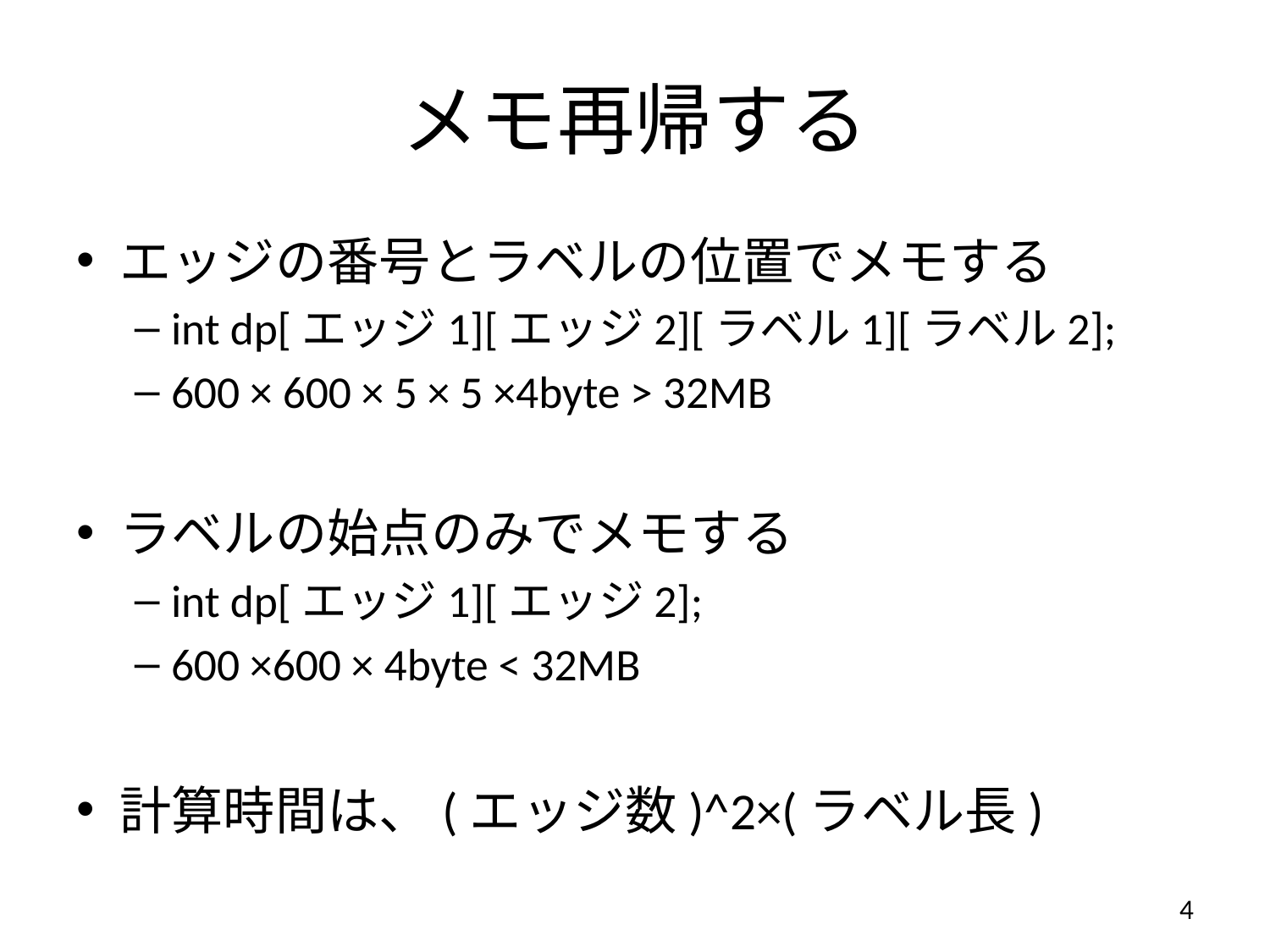

# メモ再帰する
エッジの番号とラベルの位置でメモする
int dp[エッジ1][エッジ2][ラベル1][ラベル2];
600 × 600 × 5 × 5 ×4byte > 32MB

ラベルの始点のみでメモする
int dp[エッジ1][エッジ2];
600 ×600 × 4byte < 32MB

計算時間は、(エッジ数)^2×(ラベル長)
4